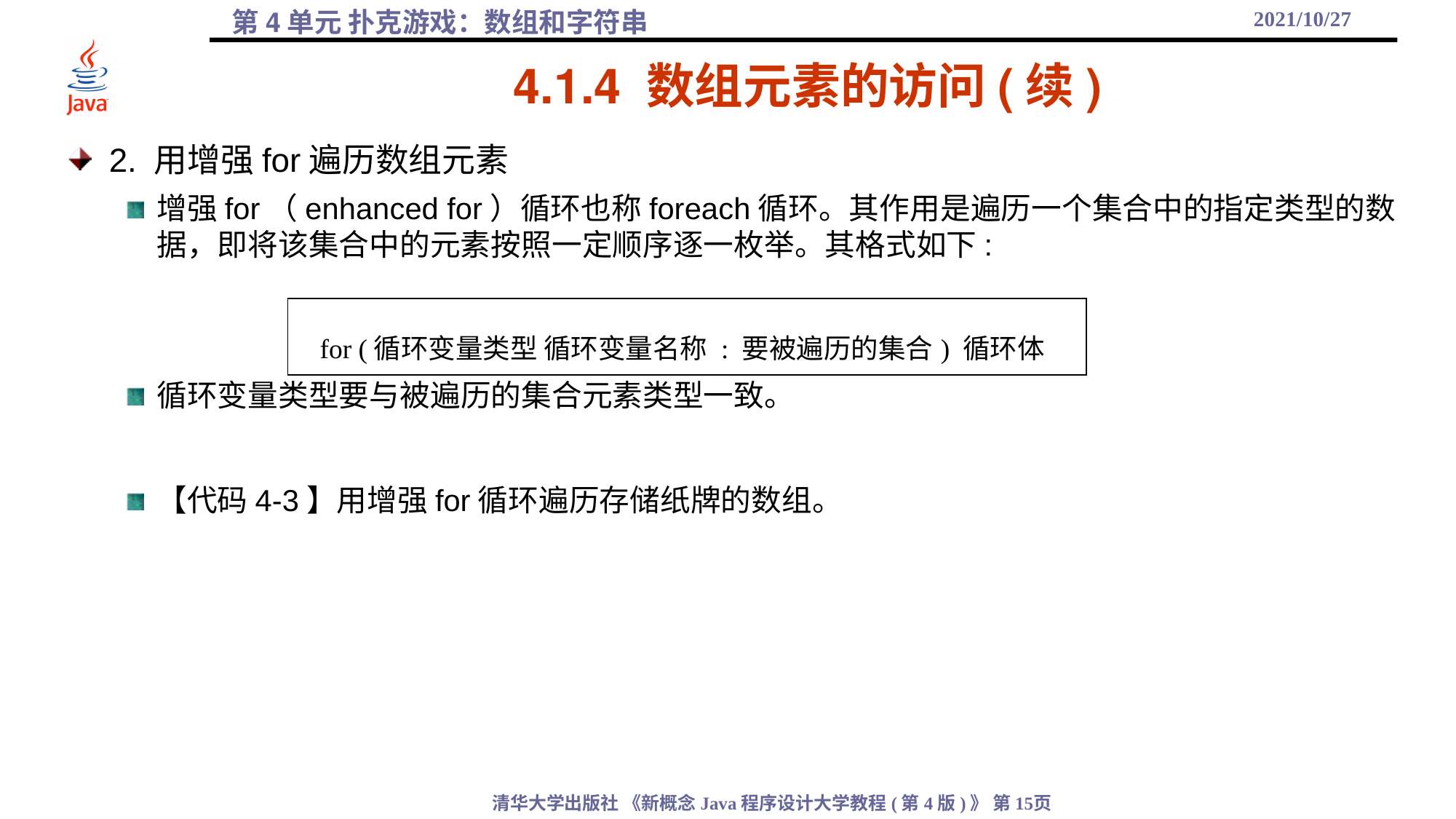

2021/10/27
# 4.1.4 数组元素的访问(续)
2. 用增强for遍历数组元素
增强for（enhanced for）循环也称foreach循环。其作用是遍历一个集合中的指定类型的数据，即将该集合中的元素按照一定顺序逐一枚举。其格式如下:

循环变量类型要与被遍历的集合元素类型一致。

【代码4-3】用增强for循环遍历存储纸牌的数组。

| for (循环变量类型 循环变量名称 : 要被遍历的集合) 循环体 |
| --- |